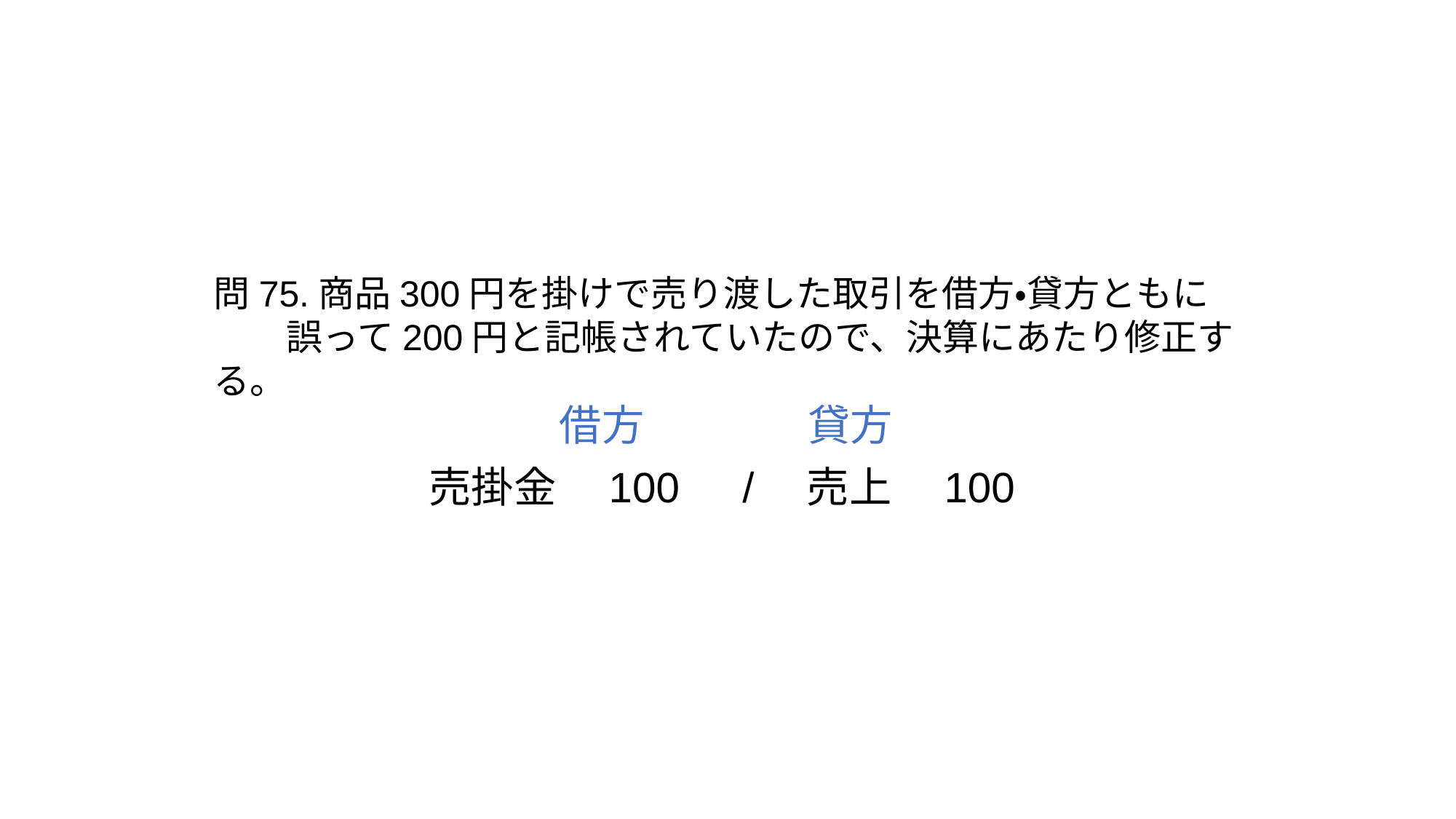

問75.商品300円を掛けで売り渡した取引を借方・貸方ともに
　　誤って200円と記帳されていたので、決算にあたり修正する。
借方
貸方
売掛金　100　/　売上　100